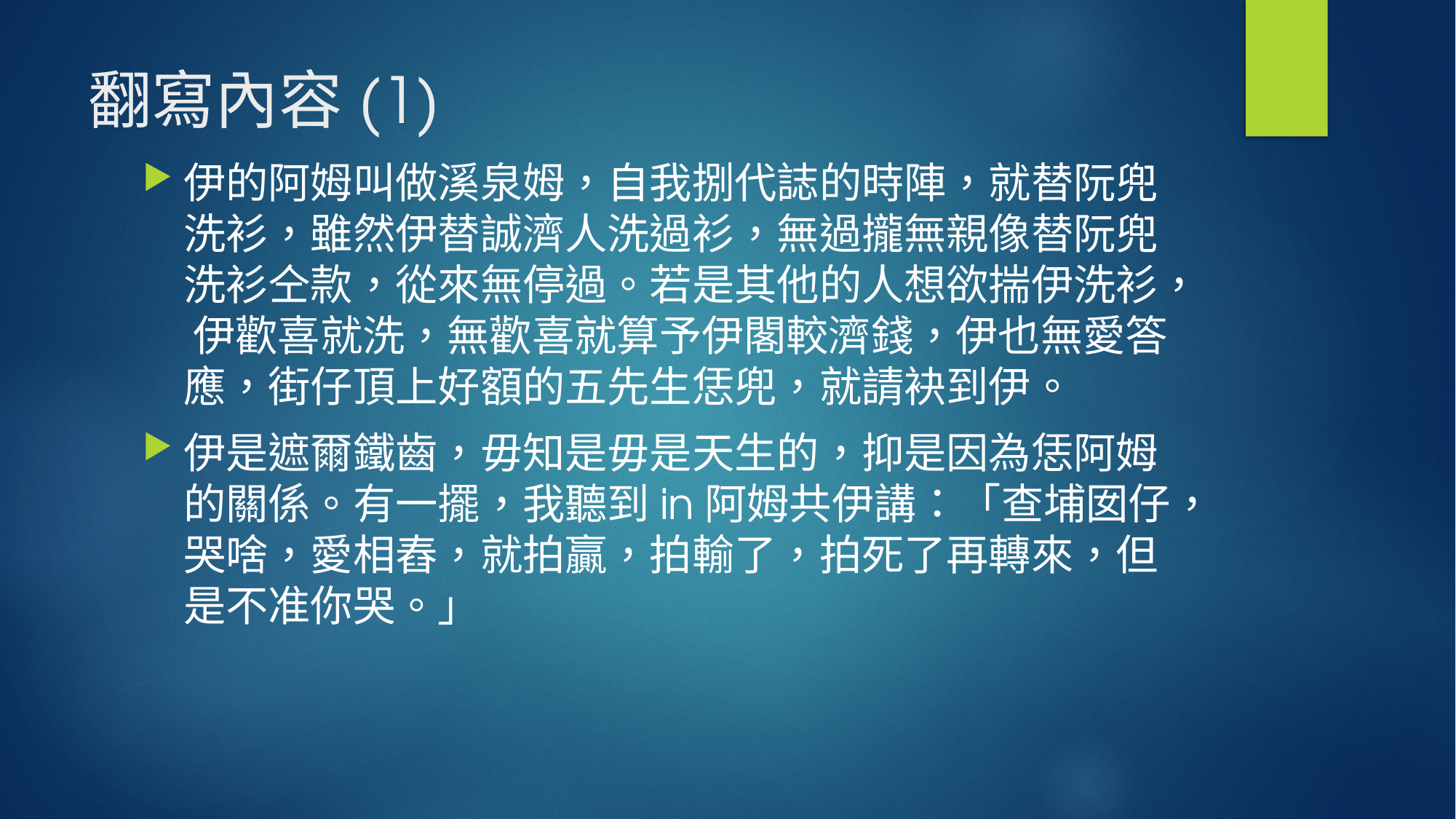

# 翻寫內容(1)
伊的阿姆叫做溪泉姆，自我捌代誌的時陣，就替阮兜洗衫，雖然伊替誠濟人洗過衫，無過攏無親像替阮兜洗衫仝款，從來無停過。若是其他的人想欲揣伊洗衫， 伊歡喜就洗，無歡喜就算予伊閣較濟錢，伊也無愛答應，街仔頂上好額的五先生恁兜，就請袂到伊。
伊是遮爾鐵齒，毋知是毋是天生的，抑是因為恁阿姆的關係。有一擺，我聽到in阿姆共伊講：「查埔囡仔，哭啥，愛相舂，就拍贏，拍輸了，拍死了再轉來，但是不准你哭。」